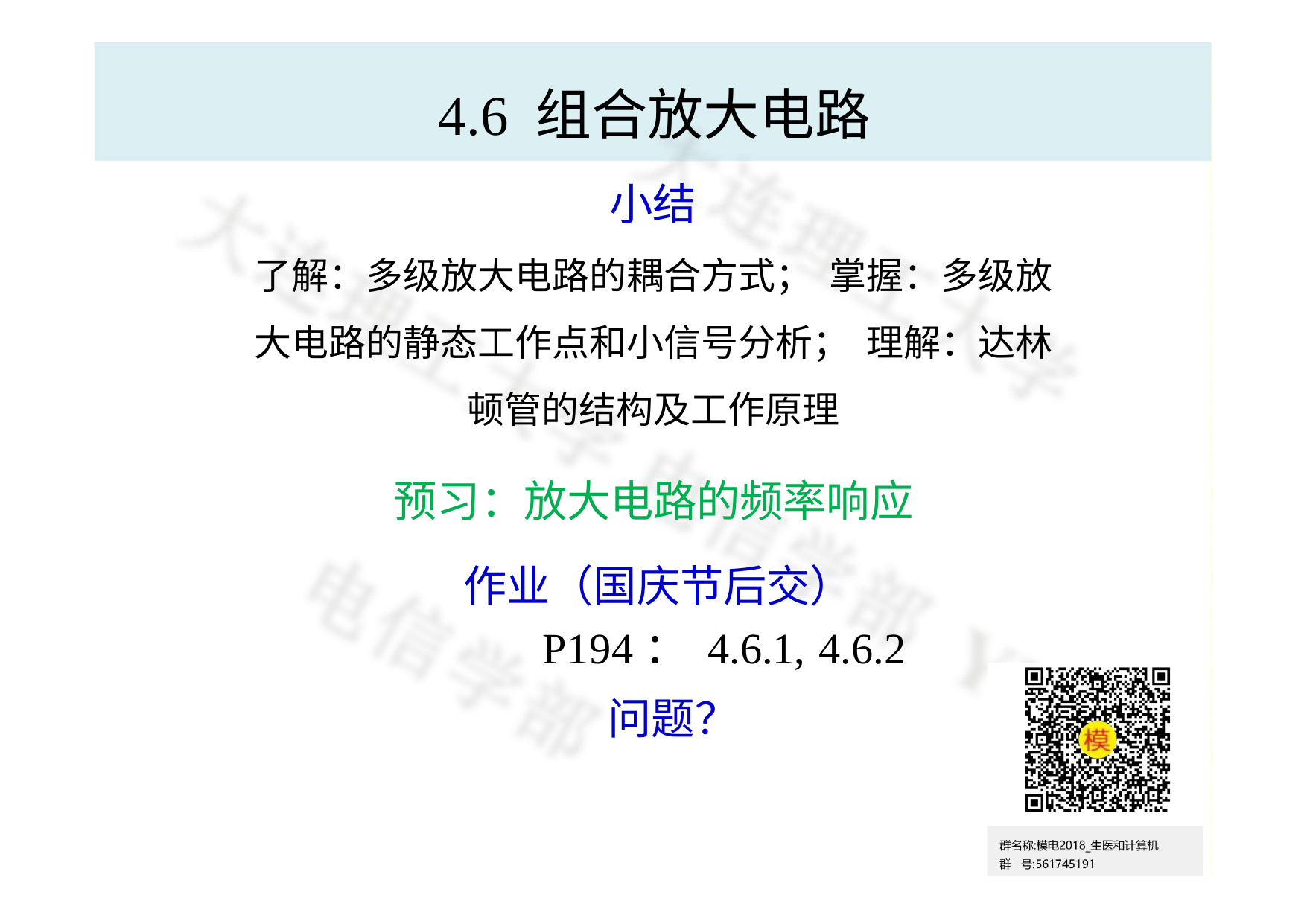

# 4.6 组合放大电路
小结
了解：多级放大电路的耦合方式；  掌握：多级放大电路的静态工作点和小信号分析；  理解：达林顿管的结构及工作原理
预习：放大电路的频率响应  作业（国庆节后交）
P194： 4.6.1,	4.6.2
问题？

27